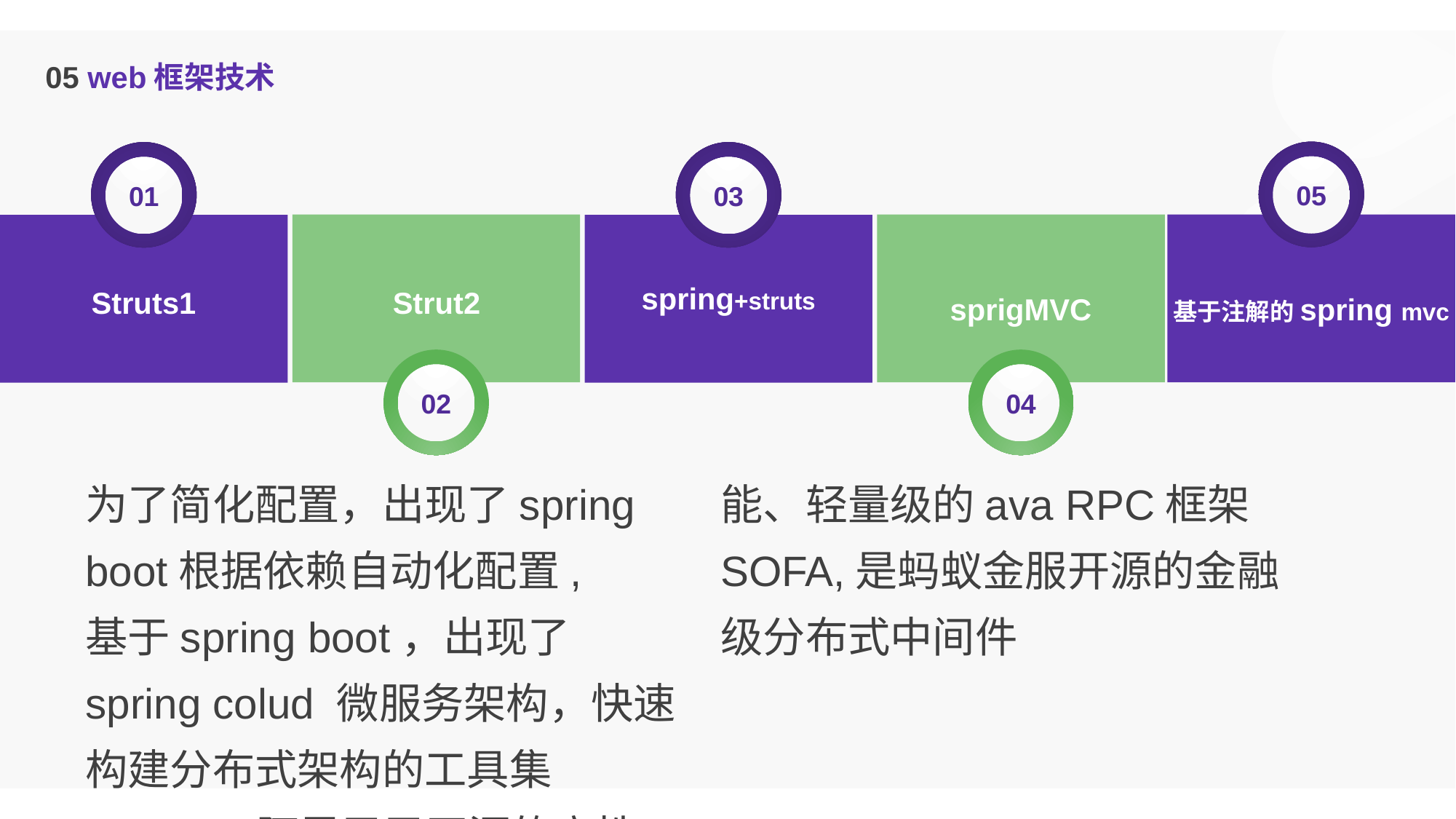

05 web框架技术

05

01

03

Strut2

sprigMVC

基于注解的spring mvc

Struts1
spring+struts

02

04
为了简化配置，出现了spring boot根据依赖自动化配置,
基于spring boot，出现了spring colud 微服务架构，快速构建分布式架构的工具集
dubbo，阿里巴巴开源的高性能、轻量级的ava RPC框架
SOFA,是蚂蚁金服开源的金融级分布式中间件